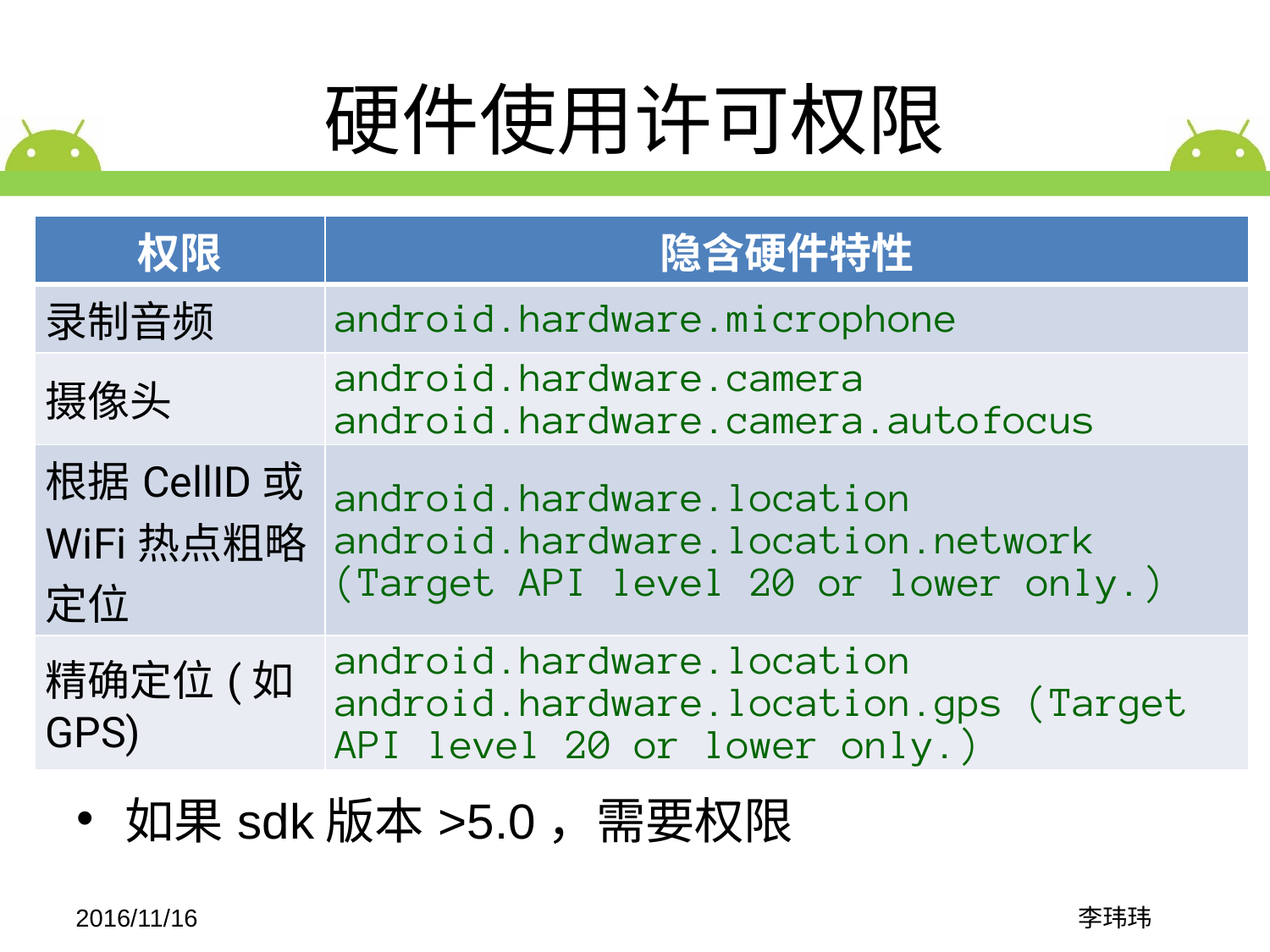

# 硬件使用许可权限
| 权限 | 隐含硬件特性 |
| --- | --- |
| 录制音频 | android.hardware.microphone |
| 摄像头 | android.hardware.camera  android.hardware.camera.autofocus |
| 根据CellID或WiFi热点粗略定位 | android.hardware.location android.hardware.location.network (Target API level 20 or lower only.) |
| 精确定位(如GPS) | android.hardware.location android.hardware.location.gps (Target API level 20 or lower only.) |
如果sdk版本>5.0，需要权限